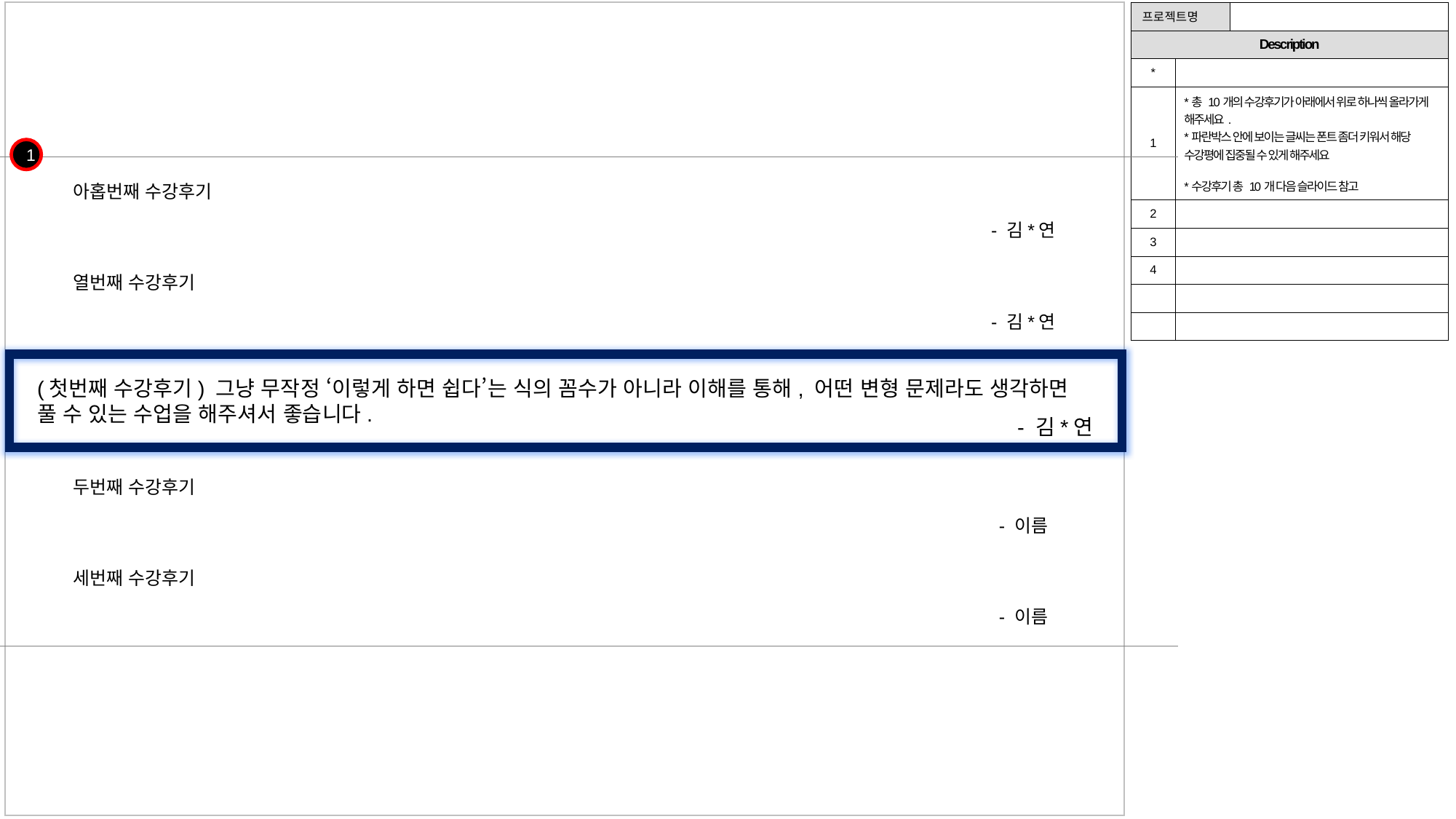

| 프로젝트명 |  |  |
| --- | --- | --- |
| Description |  |  |
| \* |  |  |
| 1 | \*총 10개의 수강후기가 아래에서 위로 하나씩 올라가게 해주세요. \*파란박스 안에 보이는 글씨는 폰트 좀더 키워서 해당 수강평에 집중될 수 있게 해주세요 \*수강후기 총 10개 다음 슬라이드 참고 |  |
| 2 |  |  |
| 3 |  |  |
| 4 |  |  |
|  |  |  |
|  |  |  |
1
아홉번째 수강후기
- 김*연
열번째 수강후기
- 김*연

(첫번째 수강후기) 그냥 무작정 ‘이렇게 하면 쉽다’는 식의 꼼수가 아니라 이해를 통해, 어떤 변형 문제라도 생각하면
풀 수 있는 수업을 해주셔서 좋습니다.
- 김*연
두번째 수강후기
- 이름
세번째 수강후기
- 이름